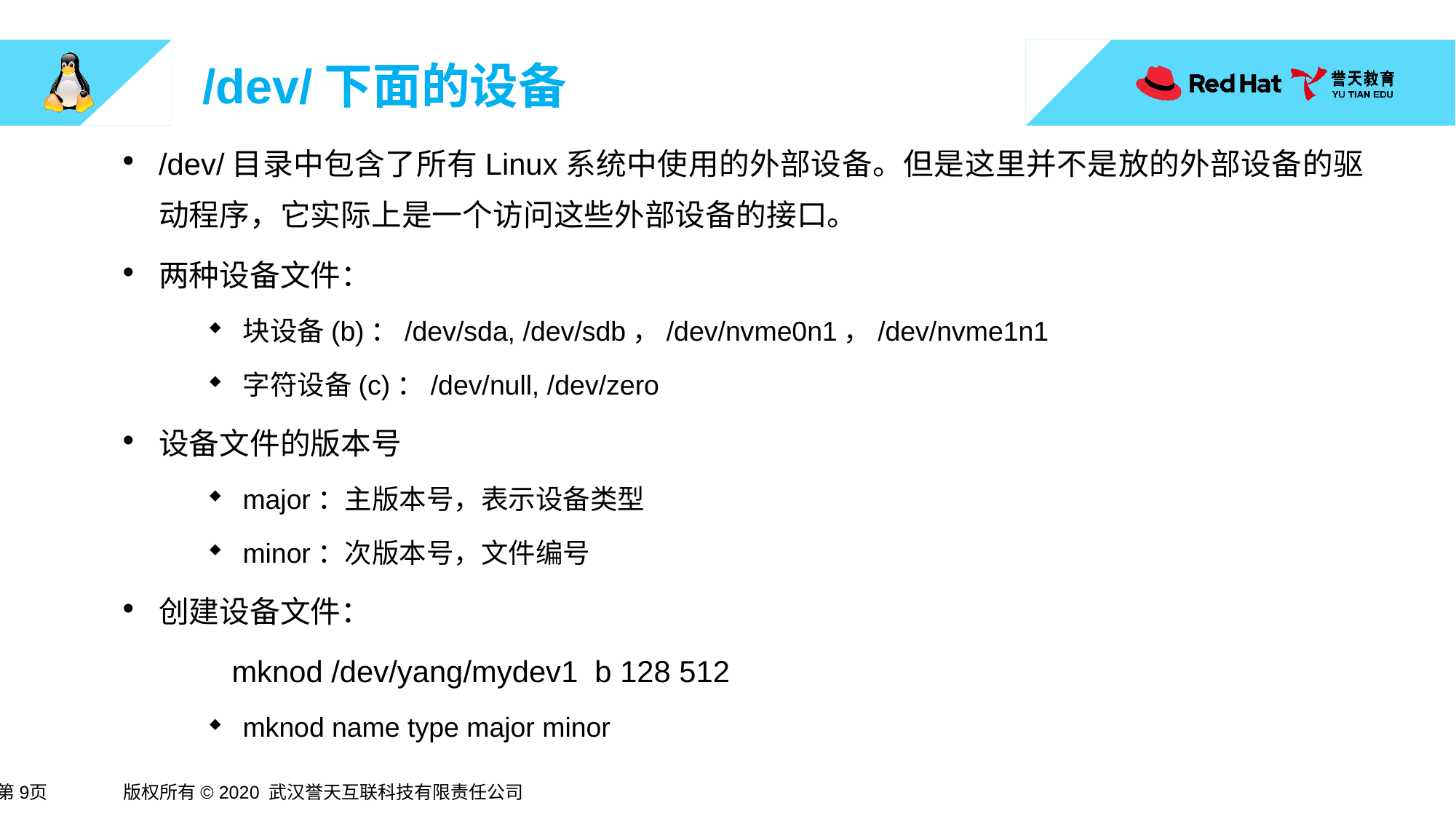

# /dev/下面的设备
/dev/目录中包含了所有Linux系统中使用的外部设备。但是这里并不是放的外部设备的驱动程序，它实际上是一个访问这些外部设备的接口。
两种设备文件：
块设备(b)：/dev/sda, /dev/sdb，/dev/nvme0n1，/dev/nvme1n1
字符设备(c)：/dev/null, /dev/zero
设备文件的版本号
major：主版本号，表示设备类型
minor：次版本号，文件编号
创建设备文件：
	mknod /dev/yang/mydev1  b 128 512
mknod name type major minor